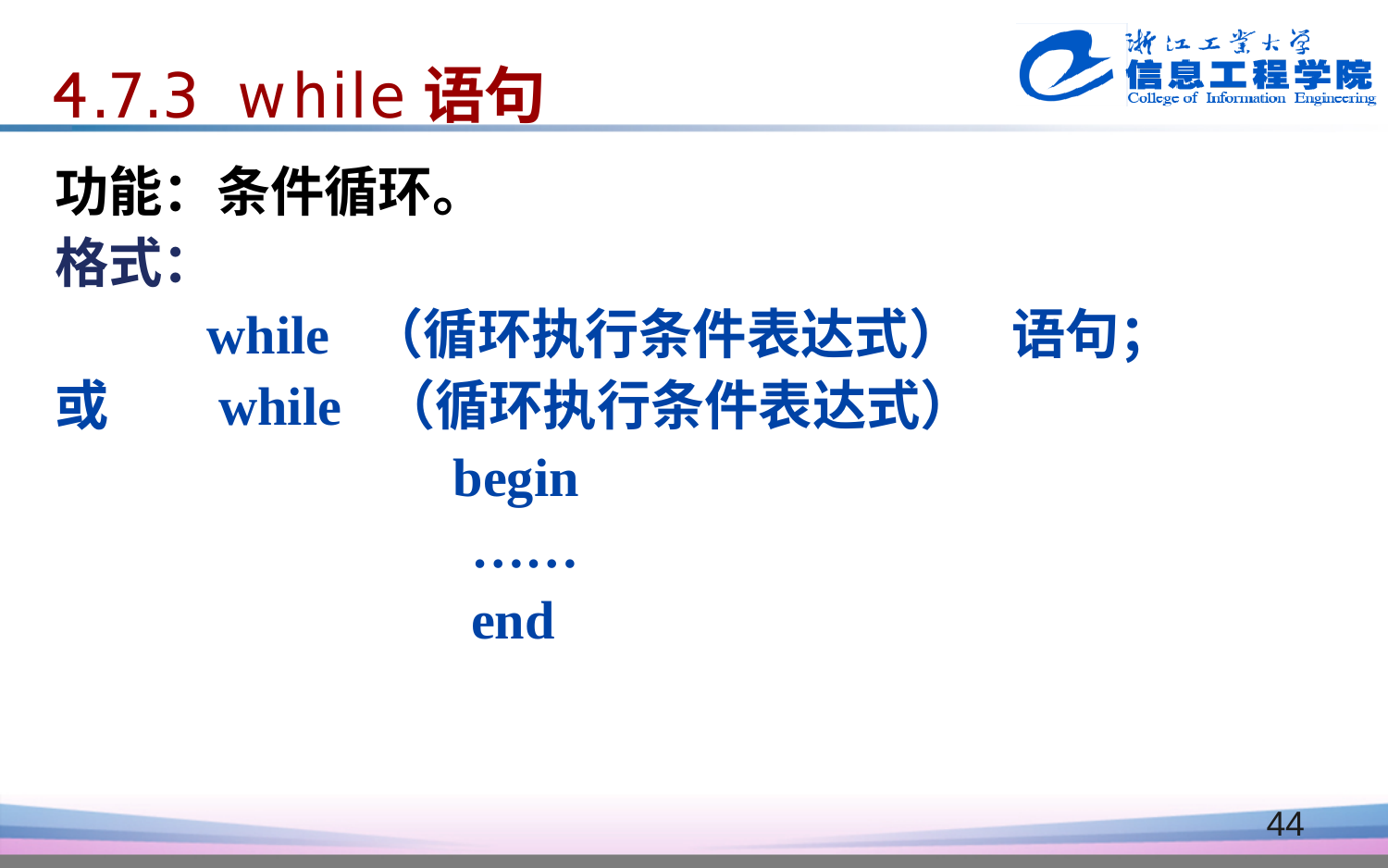

4.7.3  while语句
功能：条件循环。
格式：
	 while  （循环执行条件表达式）    语句；
或	 while  （循环执行条件表达式）
		         begin
			……
			end
44